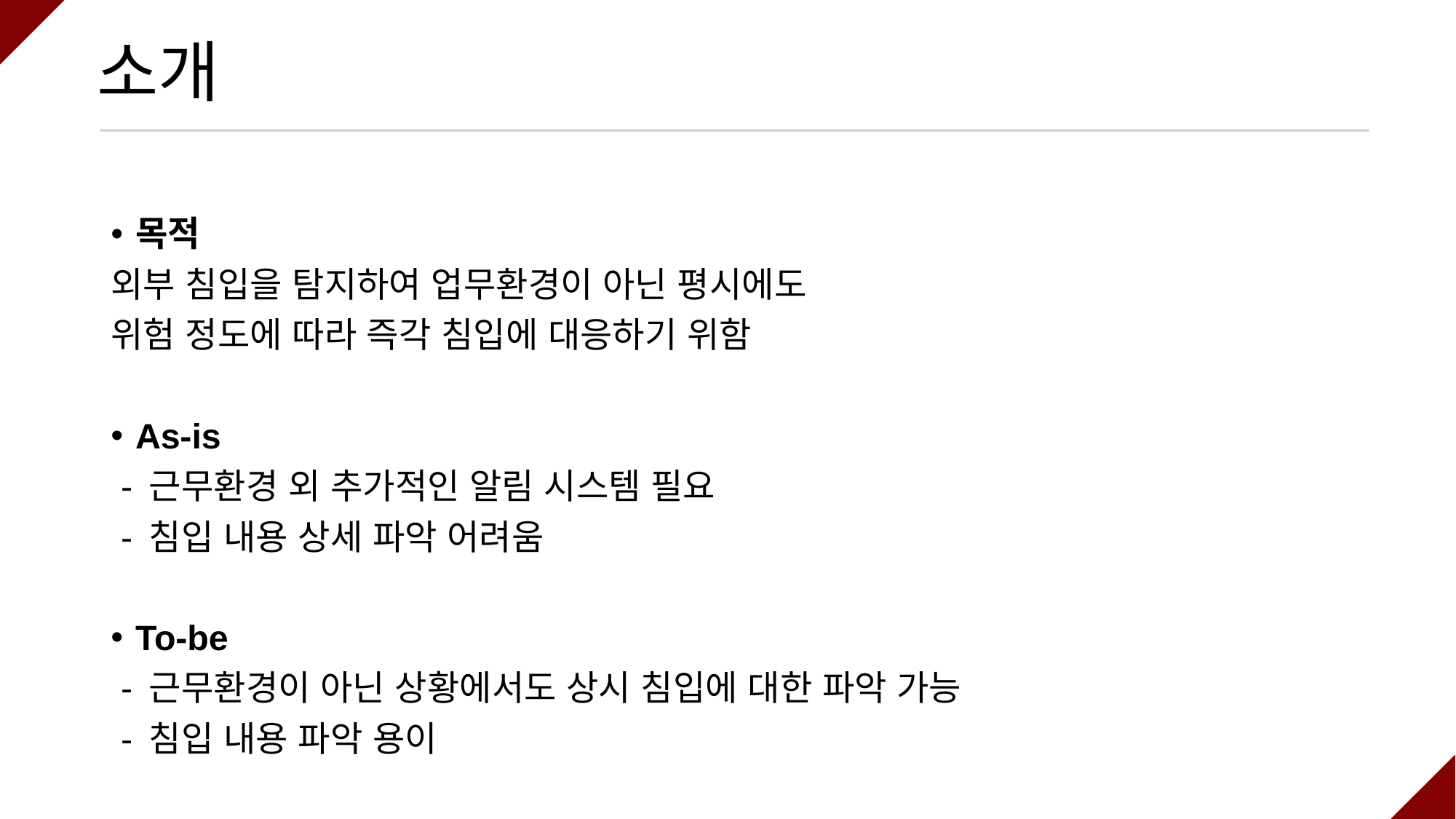

# 소개
목적
외부 침입을 탐지하여 업무환경이 아닌 평시에도
위험 정도에 따라 즉각 침입에 대응하기 위함

As-is
 - 근무환경 외 추가적인 알림 시스템 필요
 - 침입 내용 상세 파악 어려움

To-be
 - 근무환경이 아닌 상황에서도 상시 침입에 대한 파악 가능
 - 침입 내용 파악 용이